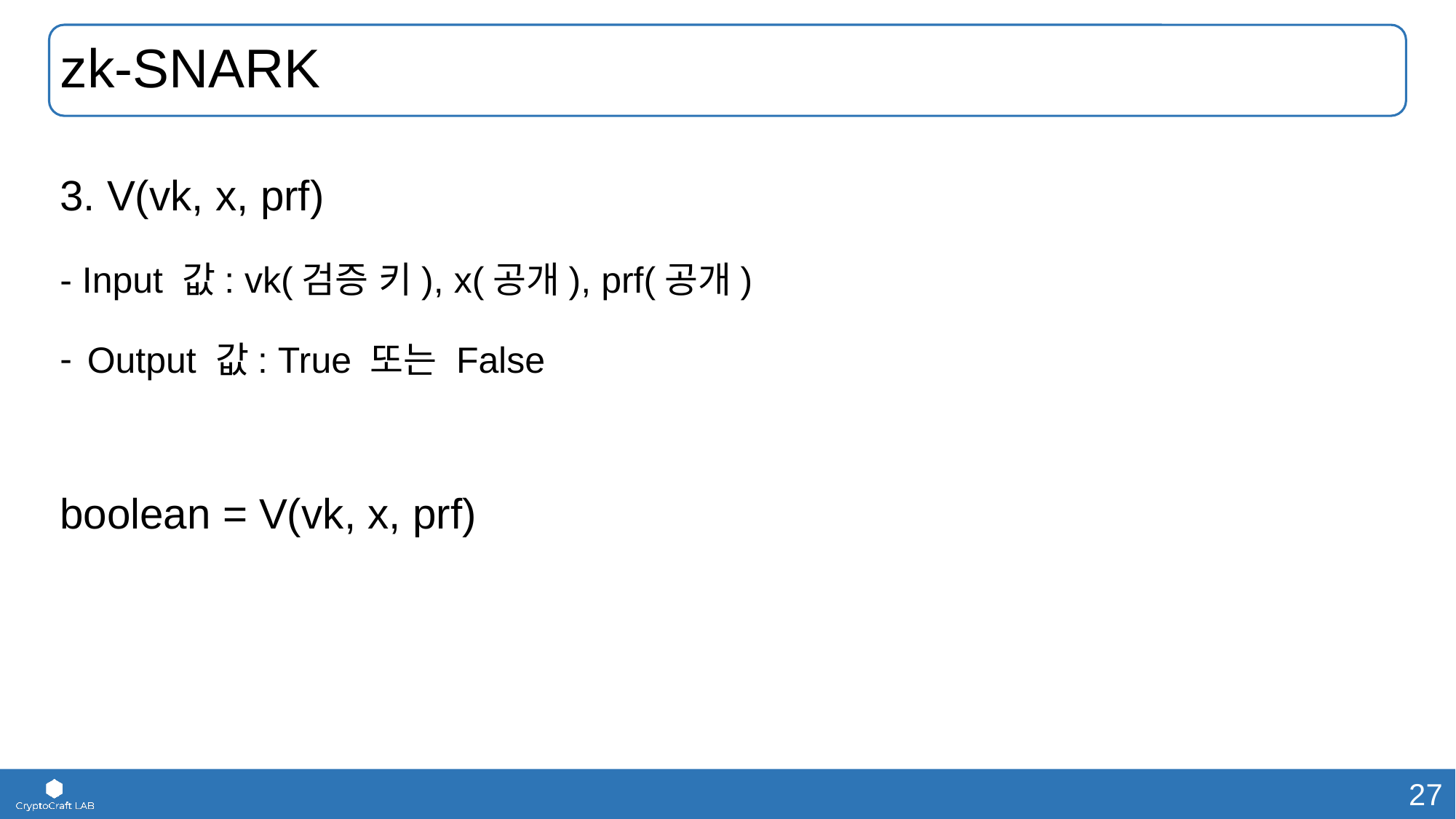

# zk-SNARK
3. V(vk, x, prf)
- Input 값: vk(검증 키), x(공개), prf(공개)
Output 값: True 또는 False
boolean = V(vk, x, prf)